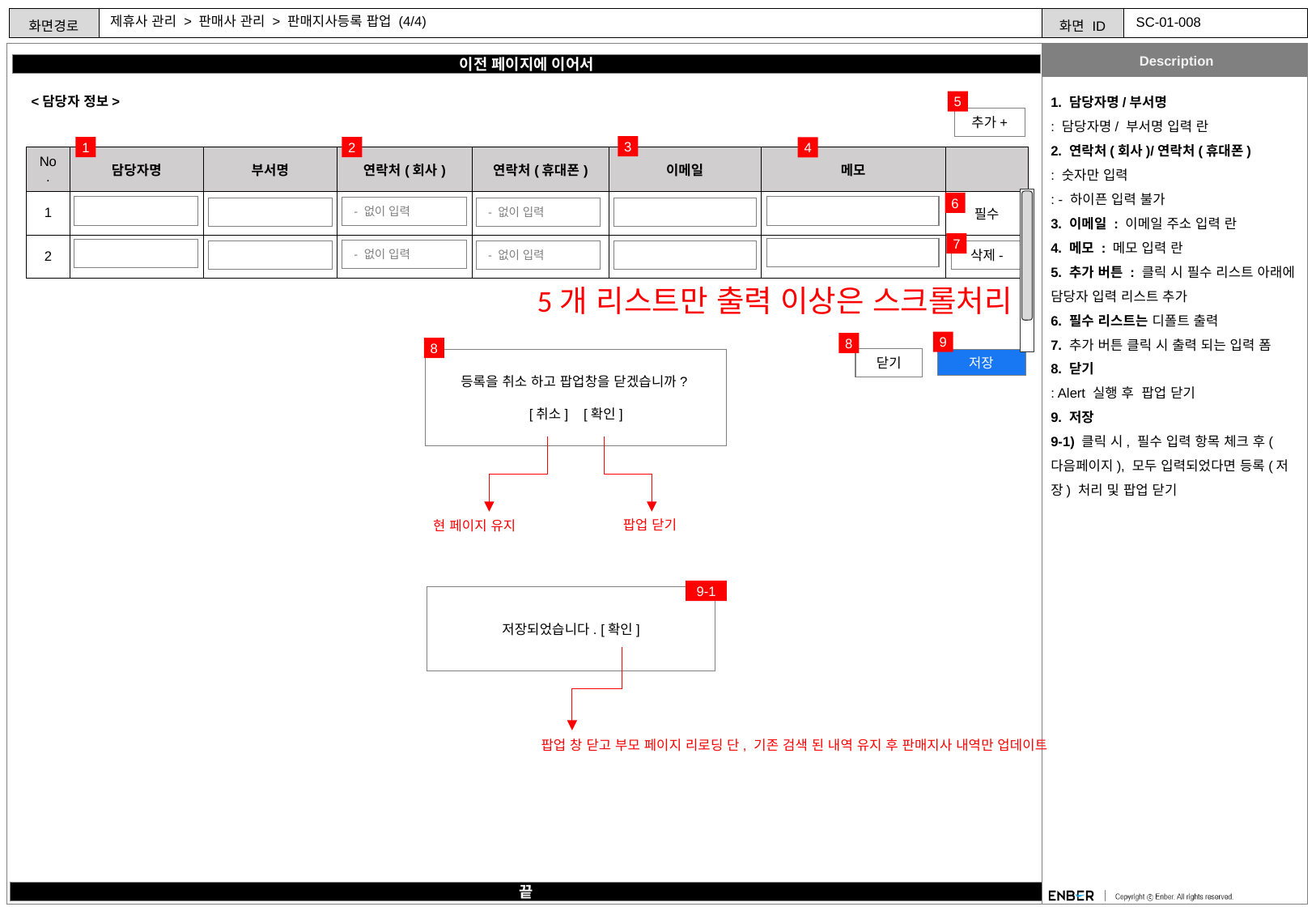

# 제휴사 관리 > 판매사 관리 > 판매지사등록 팝업 (4/4)
SC-01-008
이전 페이지에 이어서
1. 담당자명/부서명
: 담당자명/ 부서명 입력 란
2. 연락처(회사)/연락처(휴대폰)
: 숫자만 입력
: - 하이픈 입력 불가
3. 이메일 : 이메일 주소 입력 란
4. 메모 : 메모 입력 란
5. 추가 버튼 : 클릭 시 필수 리스트 아래에
담당자 입력 리스트 추가
6. 필수 리스트는 디폴트 출력
7. 추가 버튼 클릭 시 출력 되는 입력 폼
8. 닫기
: Alert 실행 후  팝업 닫기
9. 저장
9-1) 클릭 시, 필수 입력 항목 체크 후(다음페이지), 모두 입력되었다면 등록(저장) 처리 및 팝업 닫기

<담당자 정보>
5
추가+
3
1
2
4
| No. | 담당자명 | 부서명 | 연락처(회사) | 연락처(휴대폰) | 이메일 | 메모 |  |
| --- | --- | --- | --- | --- | --- | --- | --- |
| 1 |  |  |  |  |  |  | 필수 |
| 2 |  |  |  |  |  |  |  |

6

- 없이 입력

- 없이 입력

7

- 없이 입력

- 없이 입력

삭제-
5개 리스트만 출력 이상은 스크롤처리
9
8
8
닫기
등록을 취소 하고 팝업창을 닫겠습니까?

[취소]    [확인]
저장
팝업 닫기
현 페이지 유지
9-1
저장되었습니다. [확인]
팝업 창 닫고 부모 페이지 리로딩 단, 기존 검색 된 내역 유지 후 판매지사 내역만 업데이트
끝